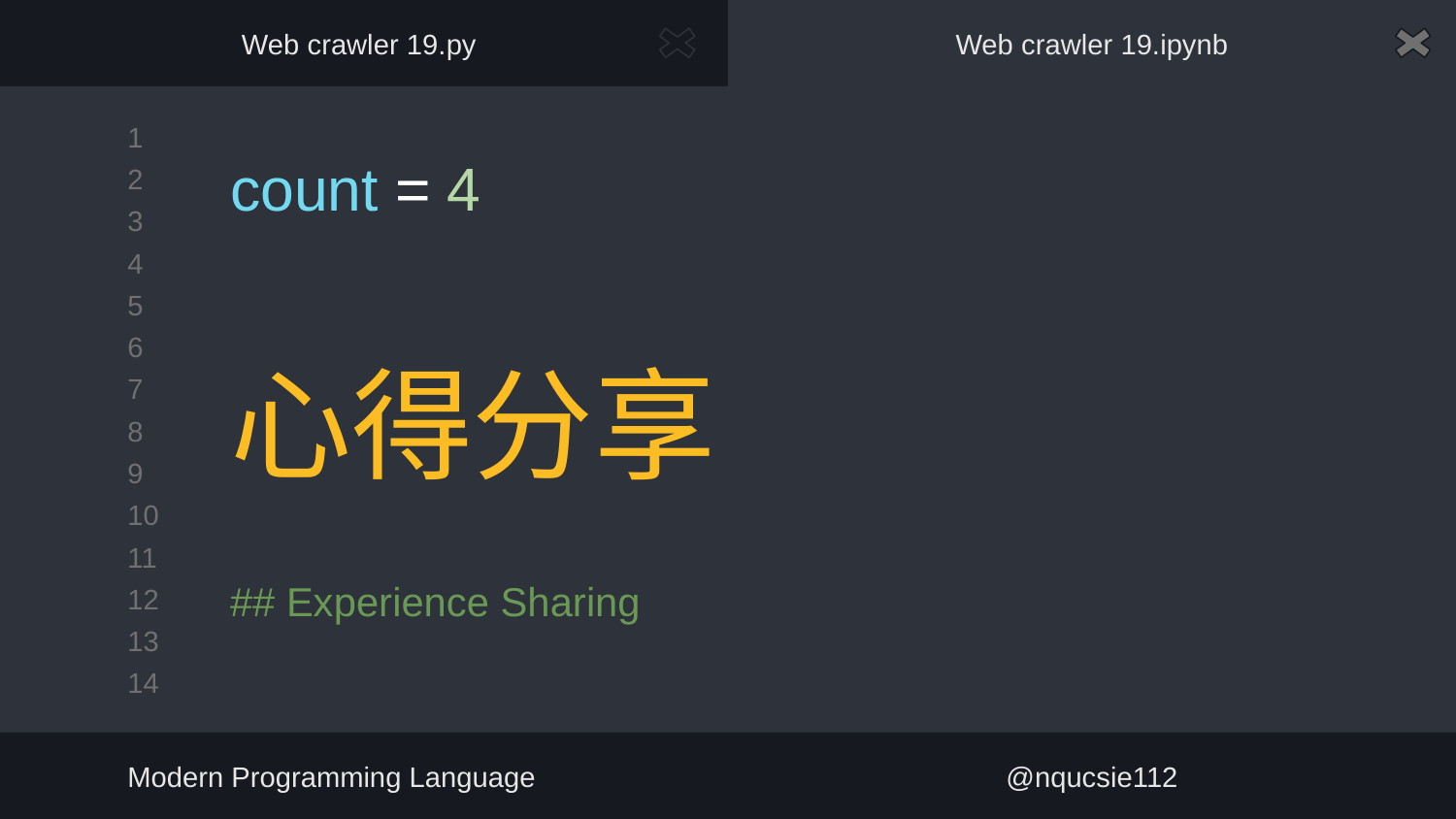

Web crawler 19.py
Web crawler 19.ipynb

count = 4
心得分享
## Experience Sharing
Modern Programming Language
@nqucsie112